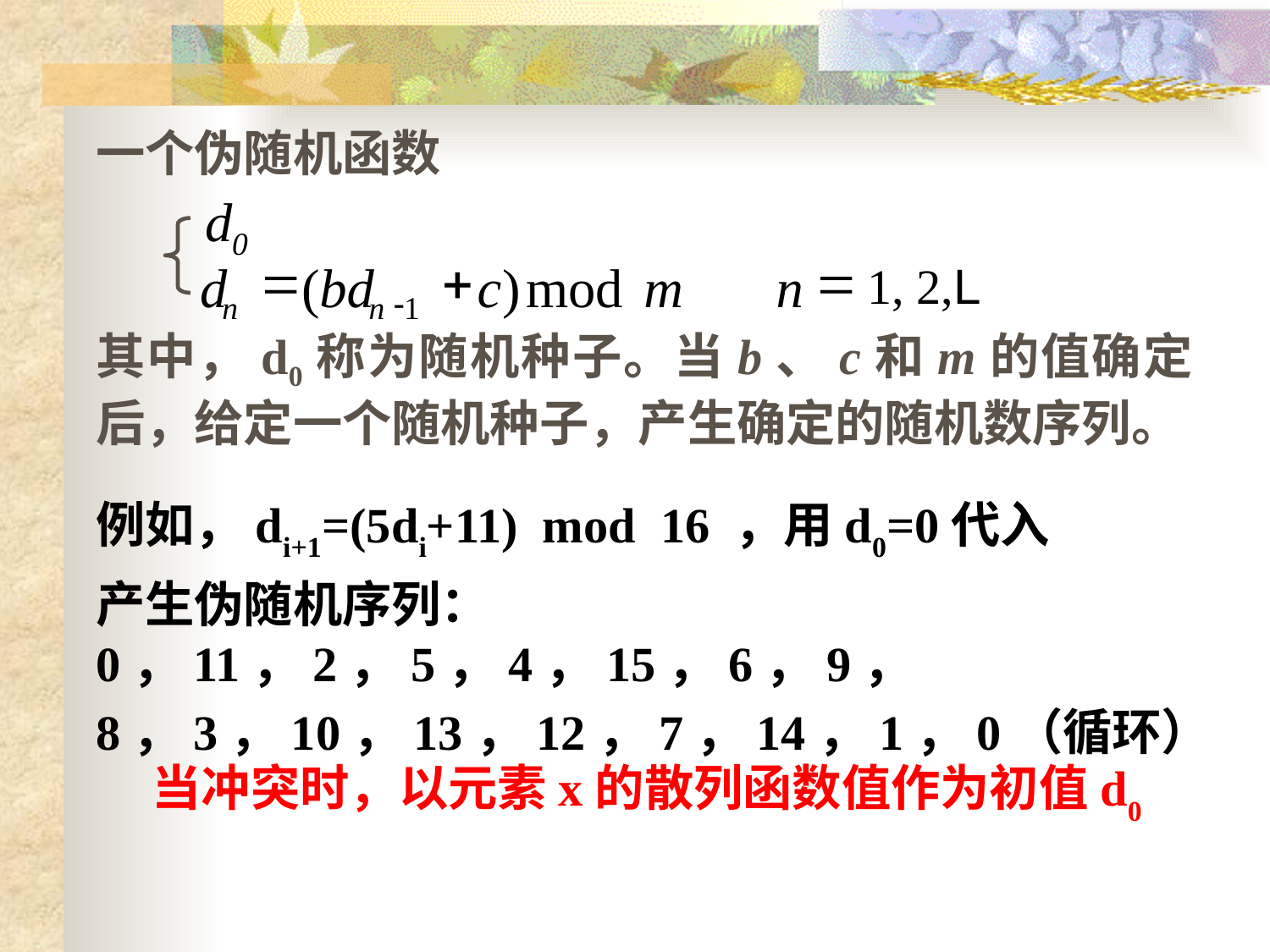

一个伪随机函数

其中，d0称为随机种子。当b、c和m的值确定后，给定一个随机种子，产生确定的随机数序列。

d0

=
+
=
d
(
bd
c
)
mod
m
n
1, 2,L
−
n
n
1
例如，di+1=(5di+11)  mod  16 ，用d0=0代入
产生伪随机序列：0，11，2，5，4，15，6，9，
8，3，10，13，12，7，14，1，0（循环）
当冲突时，以元素x的散列函数值作为初值d0